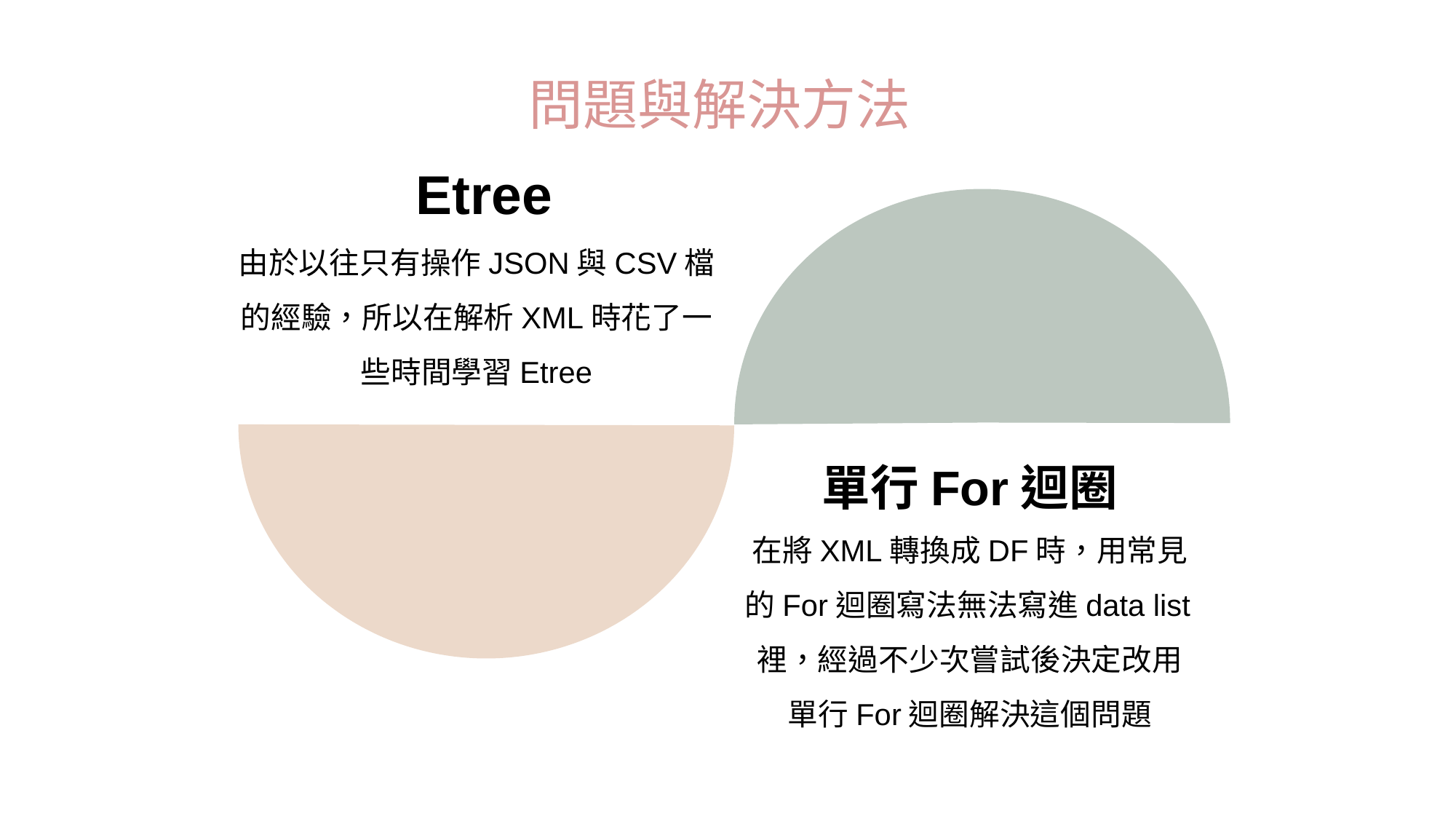

問題與解決方法
Etree

由於以往只有操作JSON與CSV檔的經驗，所以在解析XML時花了一些時間學習Etree

單行For迴圈
在將XML轉換成DF時，用常見的For迴圈寫法無法寫進data list裡，經過不少次嘗試後決定改用單行For迴圈解決這個問題